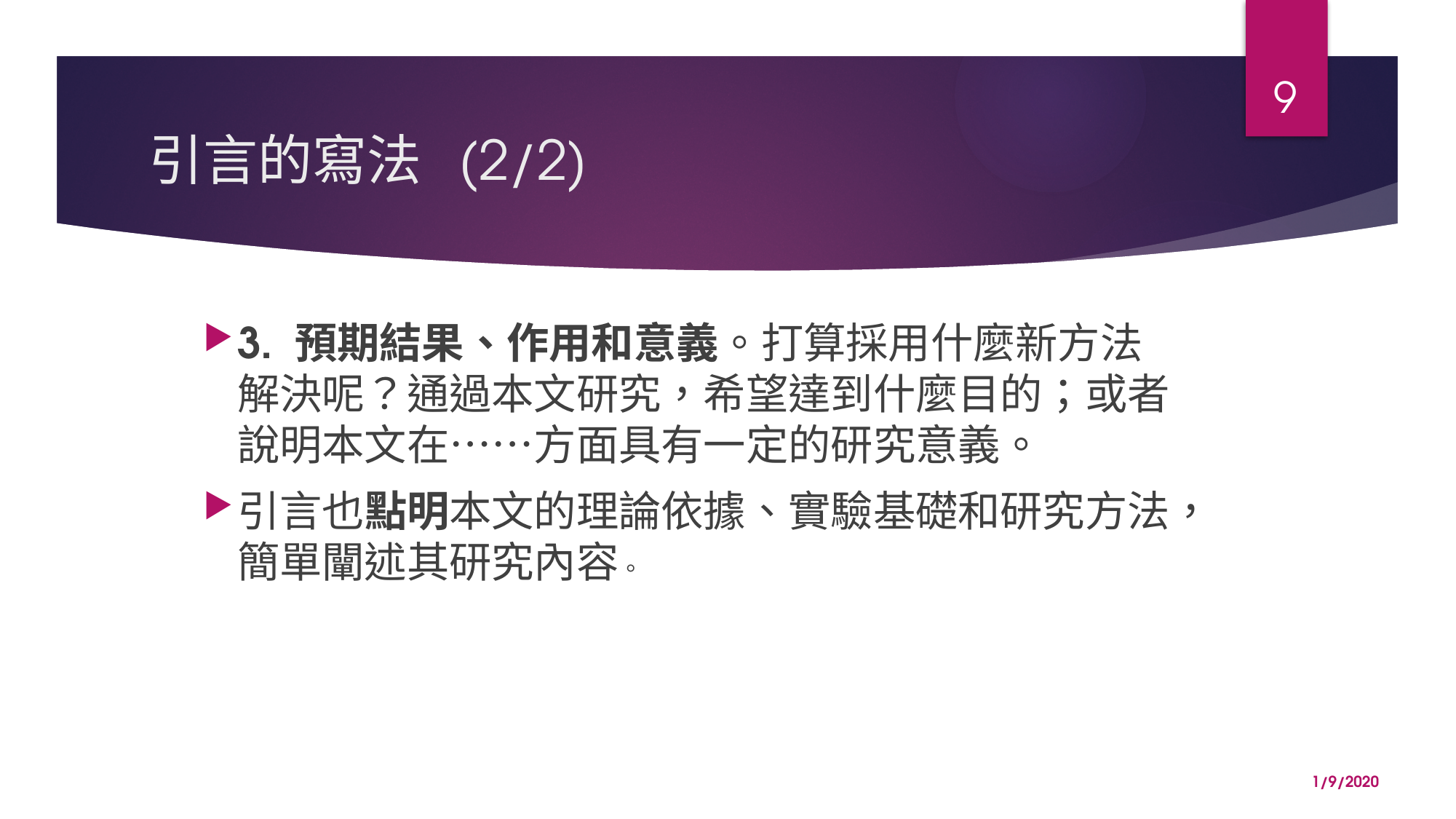

9
# 引言的寫法  (2/2)
3. 預期結果、作用和意義。打算採用什麼新方法解決呢？通過本文研究，希望達到什麼目的；或者說明本文在……方面具有一定的研究意義。
引言也點明本文的理論依據、實驗基礎和研究方法，簡單闡述其研究內容。
1/9/2020